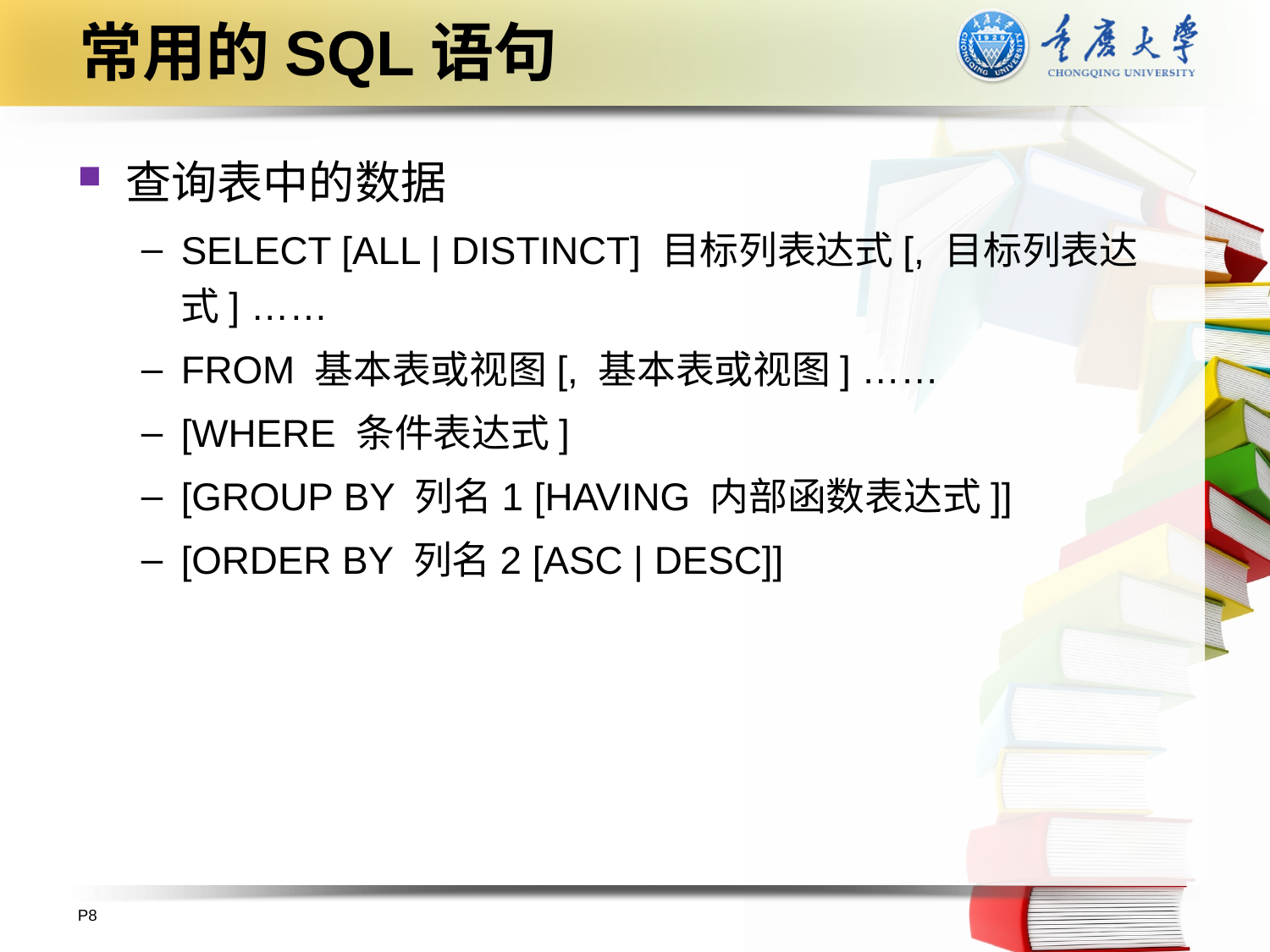

# 常用的SQL语句
查询表中的数据
SELECT [ALL | DISTINCT] 目标列表达式[, 目标列表达式] ……
FROM 基本表或视图[, 基本表或视图] ……
[WHERE 条件表达式]
[GROUP BY 列名1 [HAVING 内部函数表达式]]
[ORDER BY 列名2 [ASC | DESC]]

P8